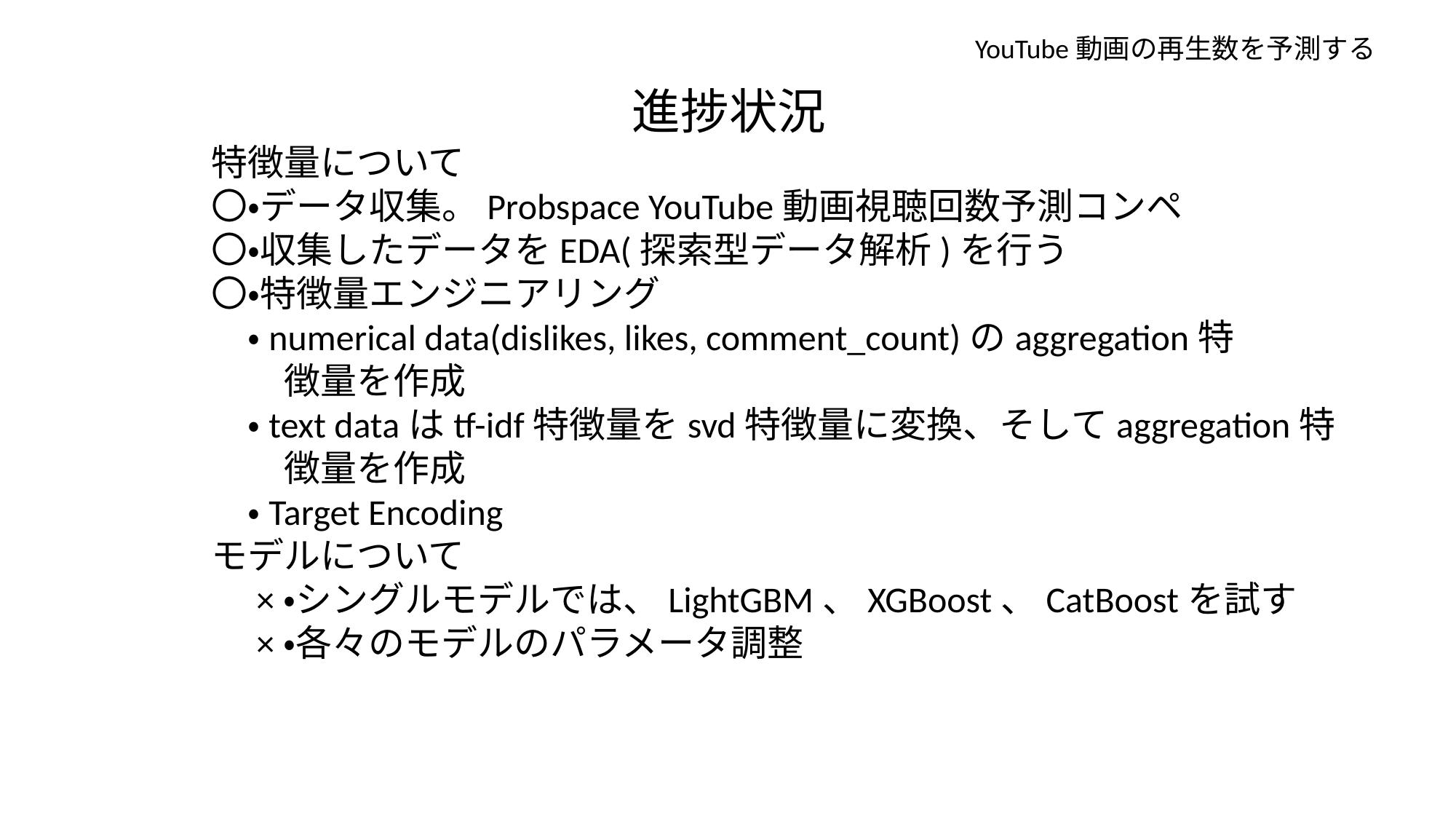

YouTube動画の再生数を予測する
進捗状況
特徴量について
〇・データ収集。Probspace YouTube動画視聴回数予測コンペ
〇・収集したデータをEDA(探索型データ解析)を行う
〇・特徴量エンジニアリング
　・numerical data(dislikes, likes, comment_count)のaggregation特
　　徴量を作成
　・text dataはtf-idf特徴量をsvd特徴量に変換、そしてaggregation特
　　徴量を作成
　・Target Encoding
モデルについて
　×・シングルモデルでは、LightGBM、XGBoost、CatBoostを試す
　×・各々のモデルのパラメータ調整